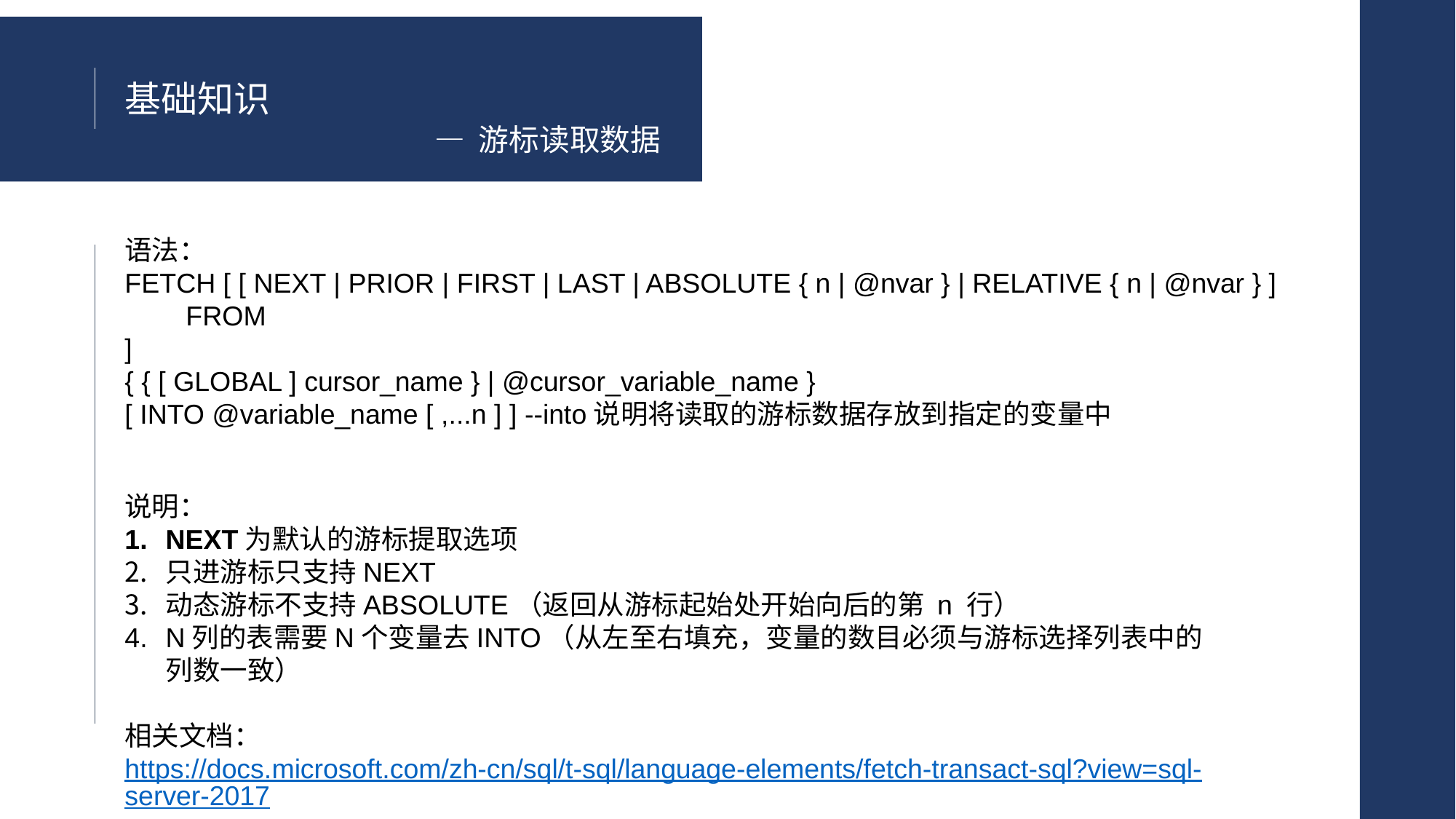

基础知识
— 游标读取数据

语法：
FETCH [ [ NEXT | PRIOR | FIRST | LAST | ABSOLUTE { n | @nvar } | RELATIVE { n | @nvar } ]
        FROM
]
{ { [ GLOBAL ] cursor_name } | @cursor_variable_name }
[ INTO @variable_name [ ,...n ] ] --into说明将读取的游标数据存放到指定的变量中
说明：
NEXT为默认的游标提取选项
只进游标只支持NEXT
动态游标不支持ABSOLUTE（返回从游标起始处开始向后的第 n 行）
N列的表需要N个变量去INTO（从左至右填充，变量的数目必须与游标选择列表中的列数一致）

相关文档：https://docs.microsoft.com/zh-cn/sql/t-sql/language-elements/fetch-transact-sql?view=sql-server-2017